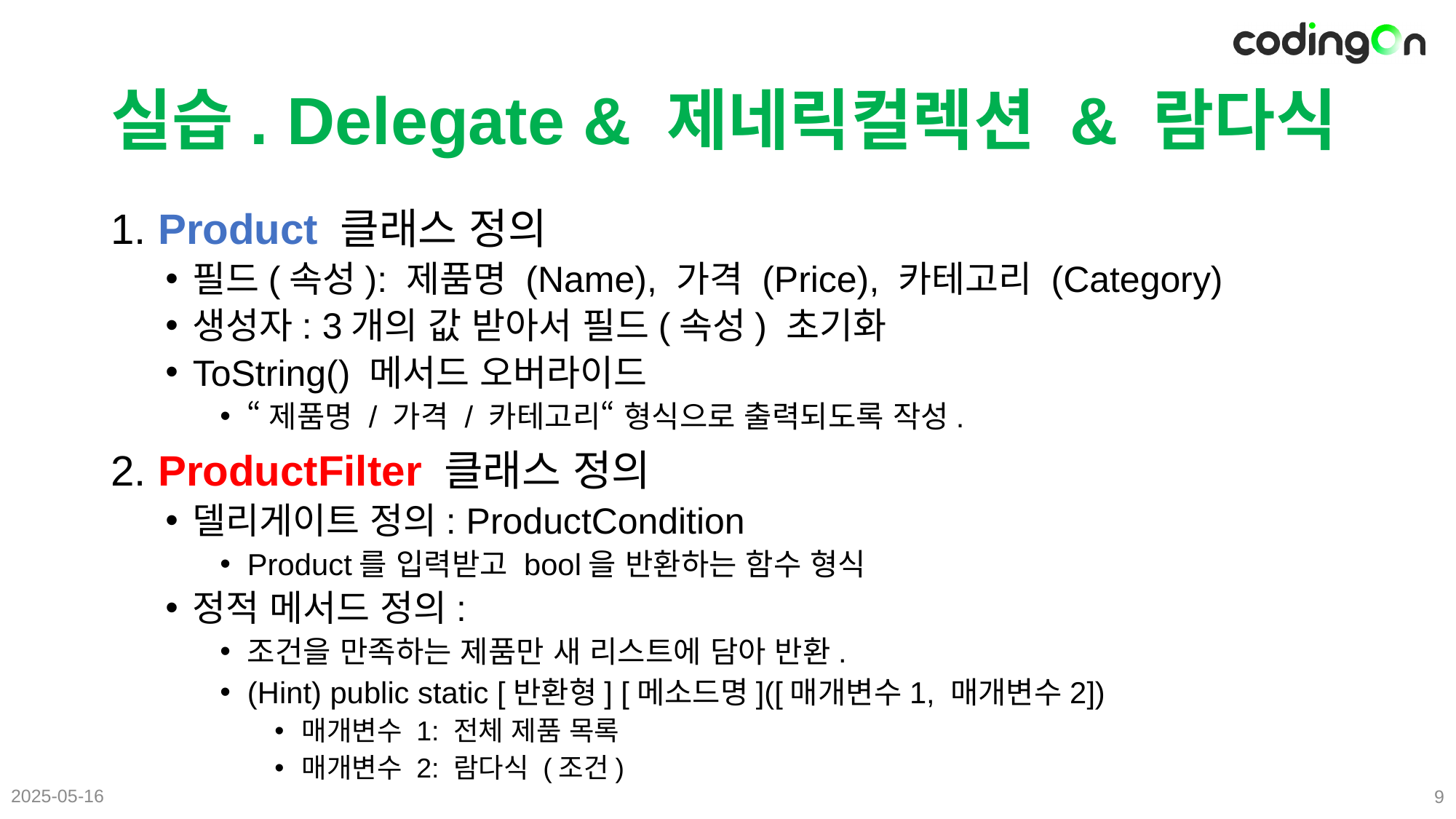

# 실습. Delegate & 제네릭컬렉션 & 람다식
1. Product 클래스 정의
필드(속성): 제품명 (Name), 가격 (Price), 카테고리 (Category)
생성자: 3개의 값 받아서 필드(속성) 초기화
ToString() 메서드 오버라이드
“제품명 / 가격 / 카테고리“ 형식으로 출력되도록 작성.
2. ProductFilter 클래스 정의
델리게이트 정의: ProductCondition
Product를 입력받고 bool을 반환하는 함수 형식
정적 메서드 정의:
조건을 만족하는 제품만 새 리스트에 담아 반환.
(Hint) public static [반환형] [메소드명]([매개변수1, 매개변수2])
매개변수 1: 전체 제품 목록
매개변수 2: 람다식 (조건)
2025-05-16
9